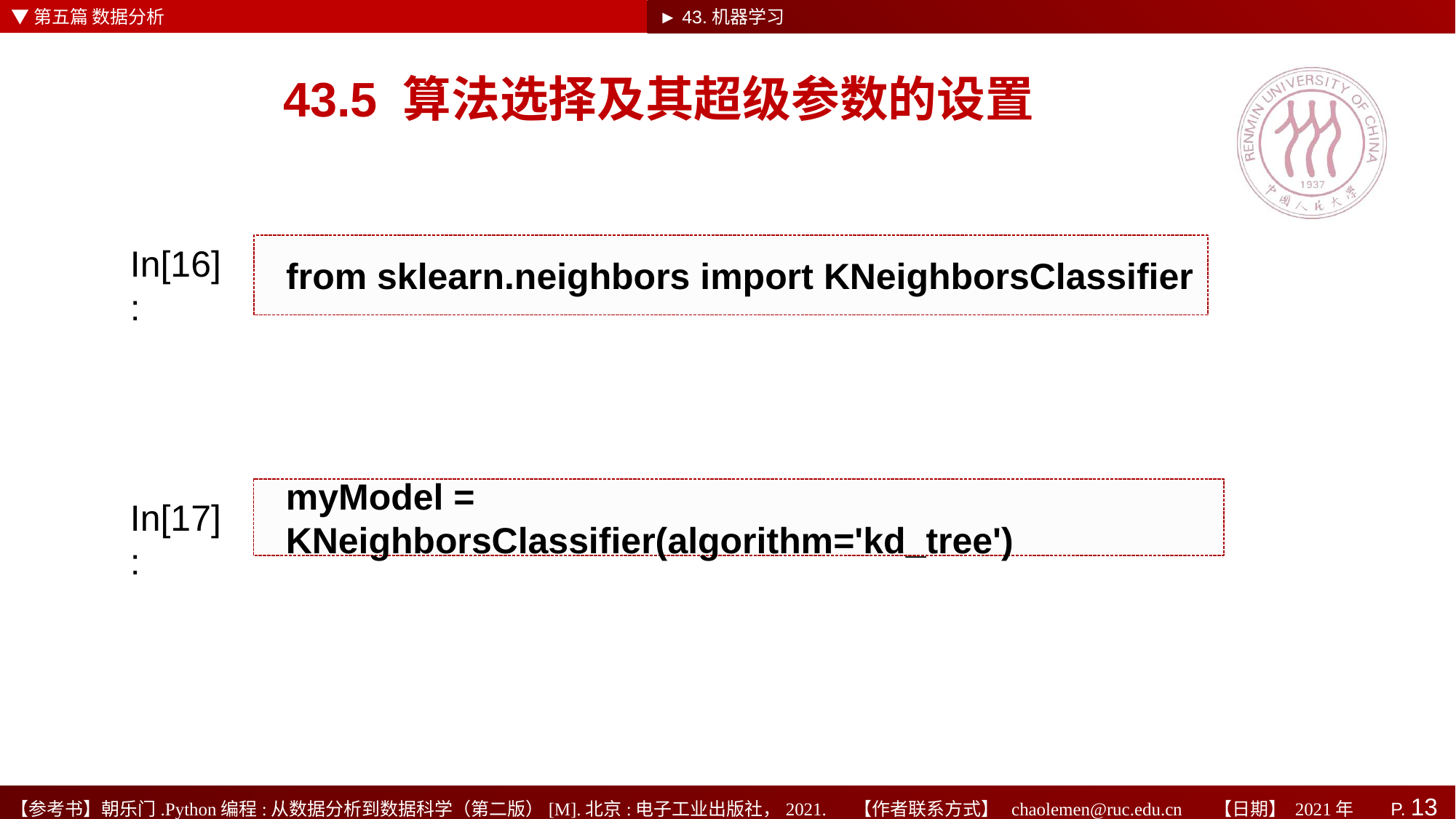

▼第五篇 数据分析
► 43.机器学习
# 43.5 算法选择及其超级参数的设置
from sklearn.neighbors import KNeighborsClassifier
In[16]:
myModel = KNeighborsClassifier(algorithm='kd_tree')
In[17]: